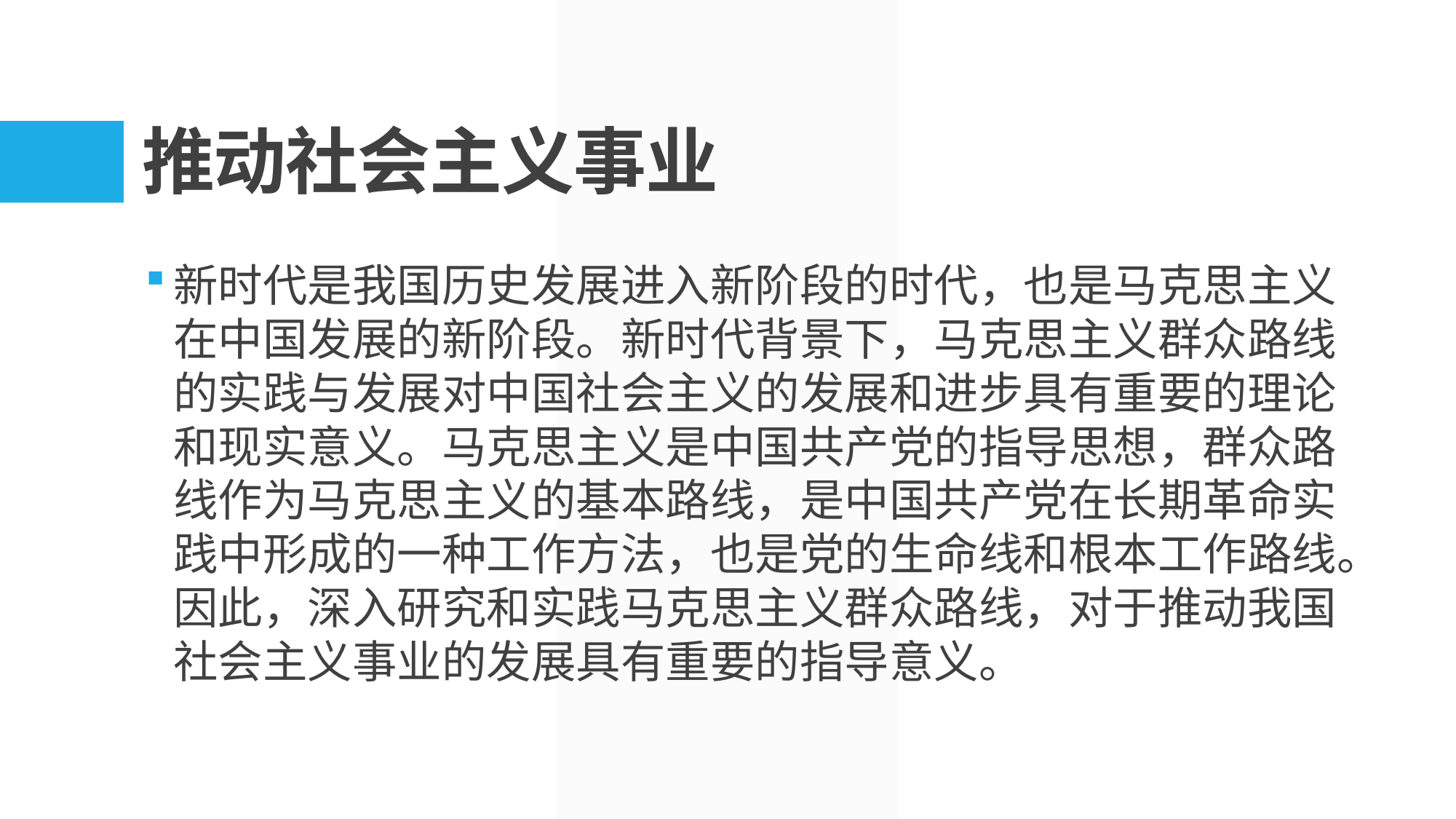

# 推动社会主义事业

新时代是我国历史发展进入新阶段的时代，也是马克思主义在中国发展的新阶段。新时代背景下，马克思主义群众路线的实践与发展对中国社会主义的发展和进步具有重要的理论和现实意义。马克思主义是中国共产党的指导思想，群众路线作为马克思主义的基本路线，是中国共产党在长期革命实践中形成的一种工作方法，也是党的生命线和根本工作路线。因此，深入研究和实践马克思主义群众路线，对于推动我国社会主义事业的发展具有重要的指导意义。